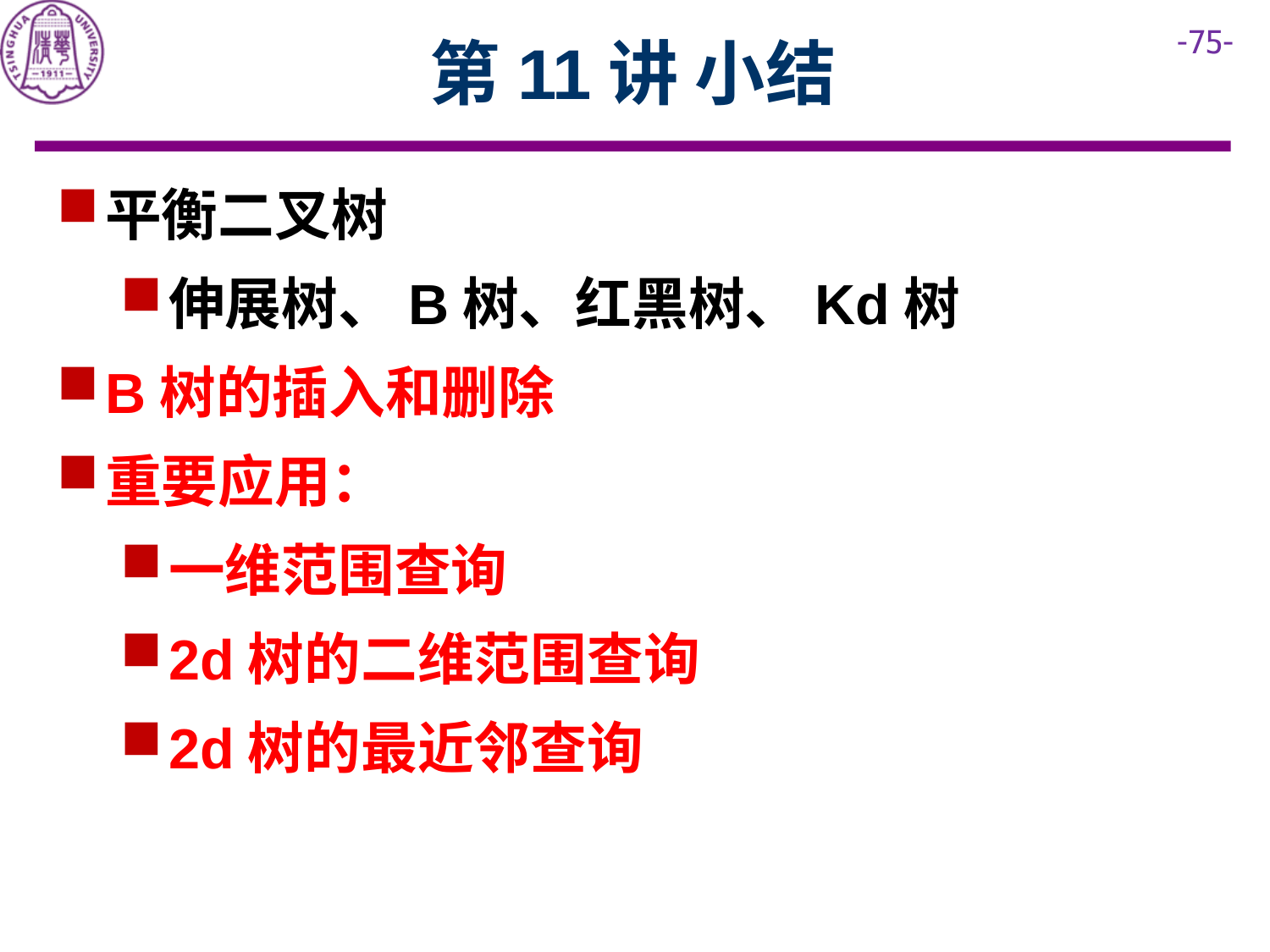

# 第11讲 小结
平衡二叉树
伸展树、B树、红黑树、Kd树
B树的插入和删除
重要应用：
一维范围查询
2d树的二维范围查询
2d树的最近邻查询